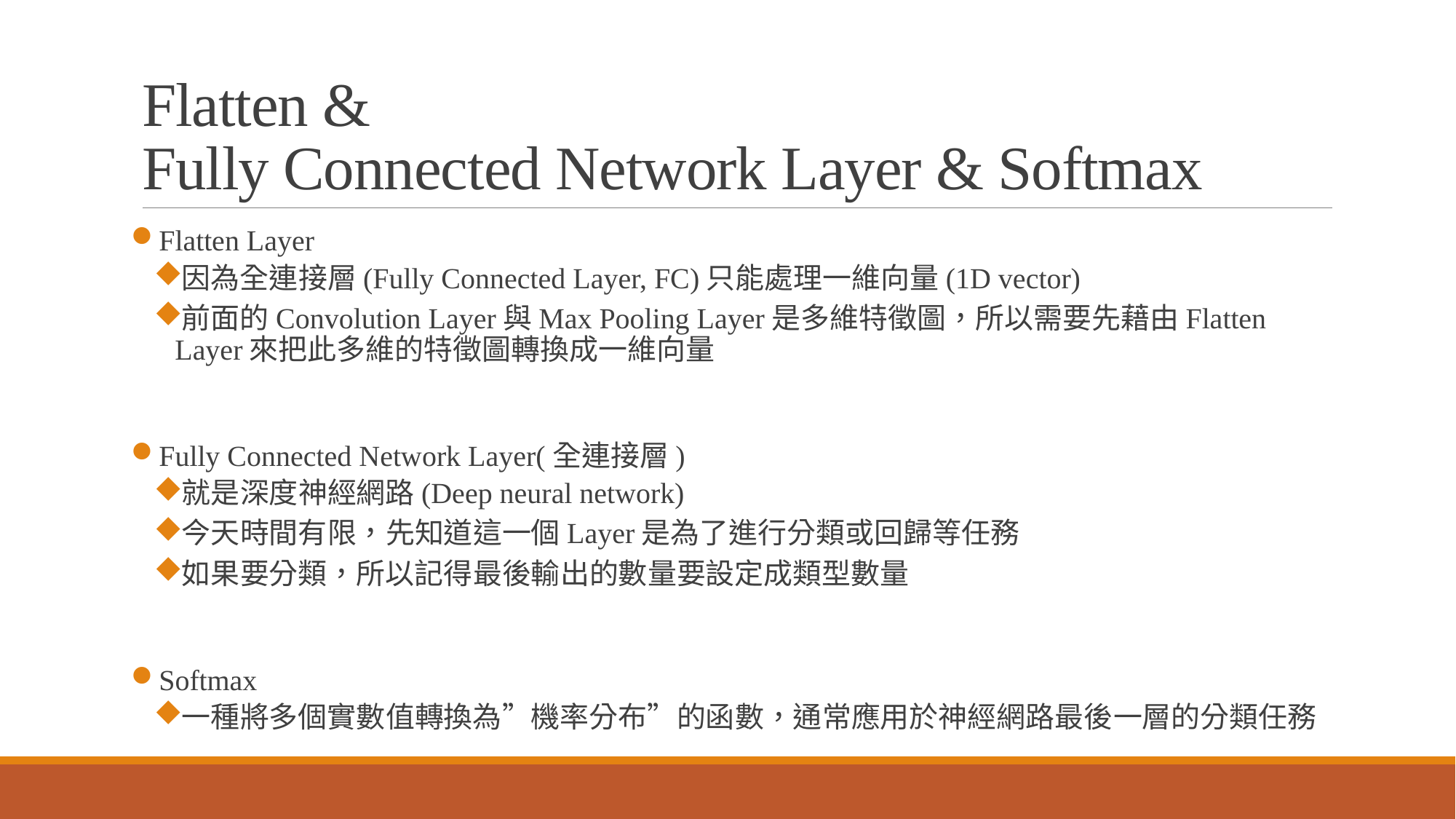

# Flatten & Fully Connected Network Layer & Softmax
Flatten Layer
因為全連接層(Fully Connected Layer, FC)只能處理一維向量(1D vector)
前面的Convolution Layer與Max Pooling Layer是多維特徵圖，所以需要先藉由Flatten Layer來把此多維的特徵圖轉換成一維向量

Fully Connected Network Layer(全連接層)
就是深度神經網路(Deep neural network)
今天時間有限，先知道這一個Layer是為了進行分類或回歸等任務
如果要分類，所以記得最後輸出的數量要設定成類型數量

Softmax
一種將多個實數值轉換為”機率分布”的函數，通常應用於神經網路最後一層的分類任務